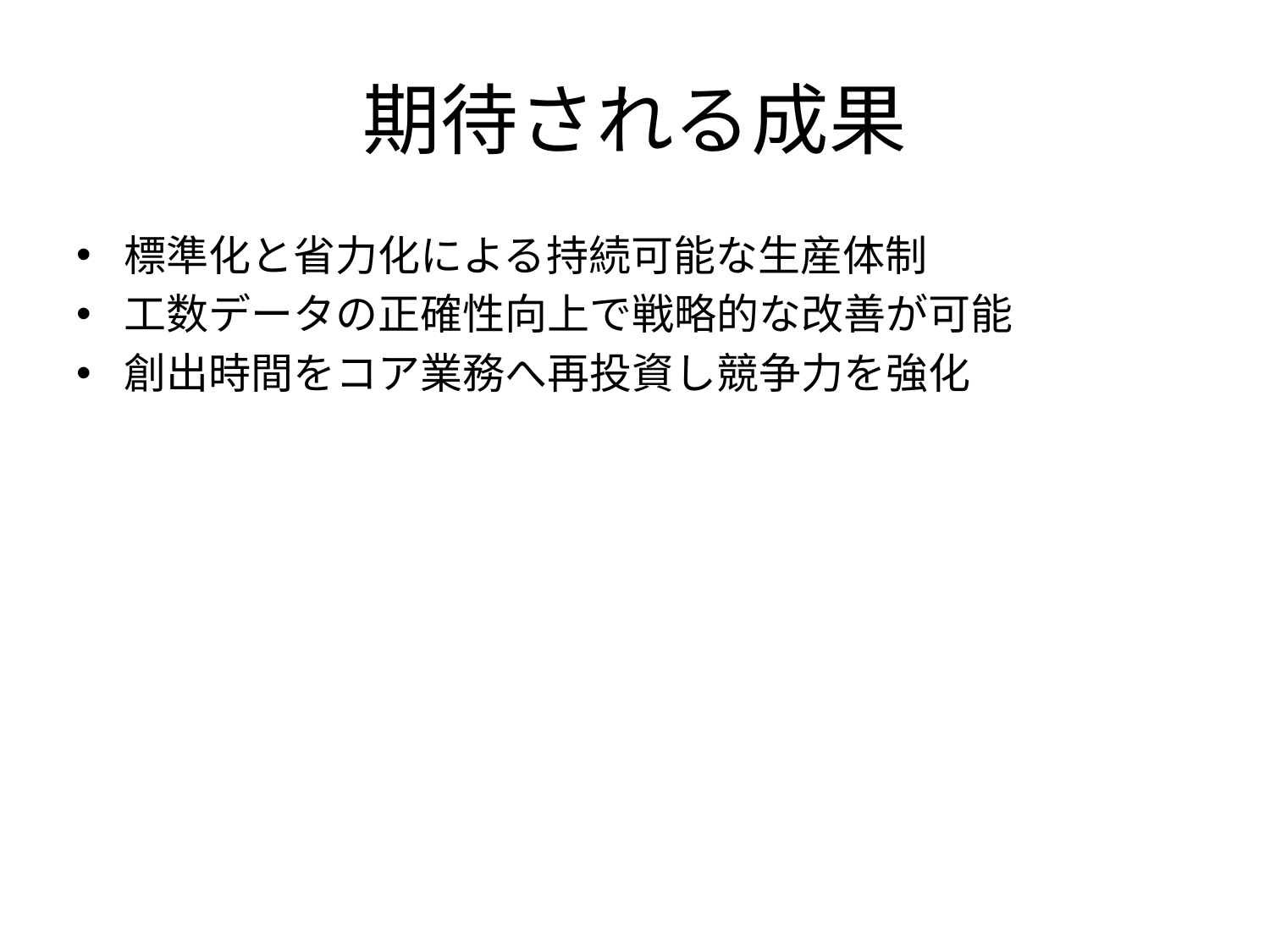

# 期待される成果
標準化と省力化による持続可能な生産体制
工数データの正確性向上で戦略的な改善が可能
創出時間をコア業務へ再投資し競争力を強化